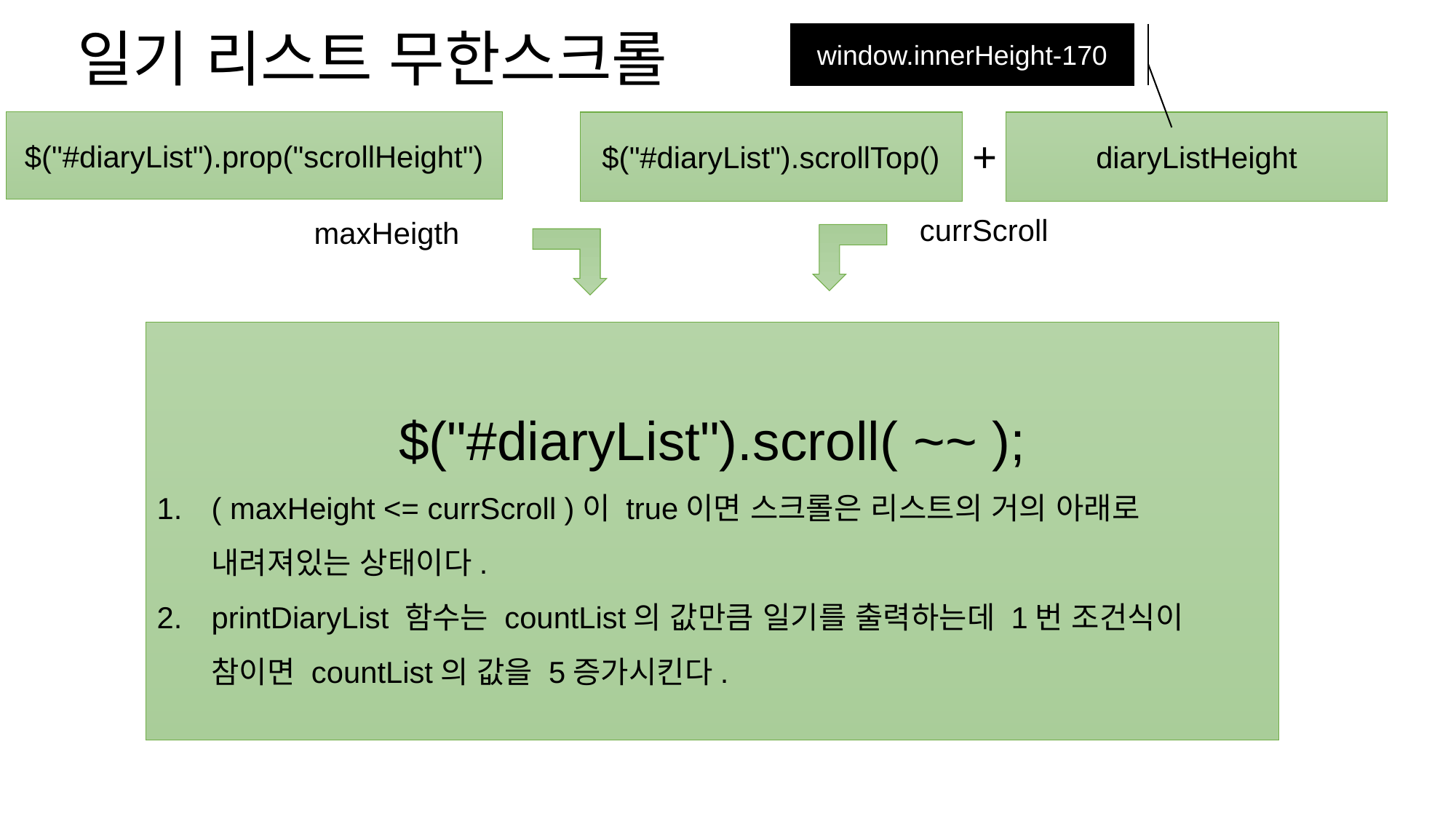

일기 리스트 무한스크롤
window.innerHeight-170
$("#diaryList").prop("scrollHeight")
$("#diaryList").scrollTop()
diaryListHeight
+
currScroll
maxHeigth

$("#diaryList").scroll( ~~ );
( maxHeight <= currScroll )이 true이면 스크롤은 리스트의 거의 아래로 내려져있는 상태이다.
printDiaryList 함수는 countList의 값만큼 일기를 출력하는데 1번 조건식이 참이면 countList의 값을 5증가시킨다.